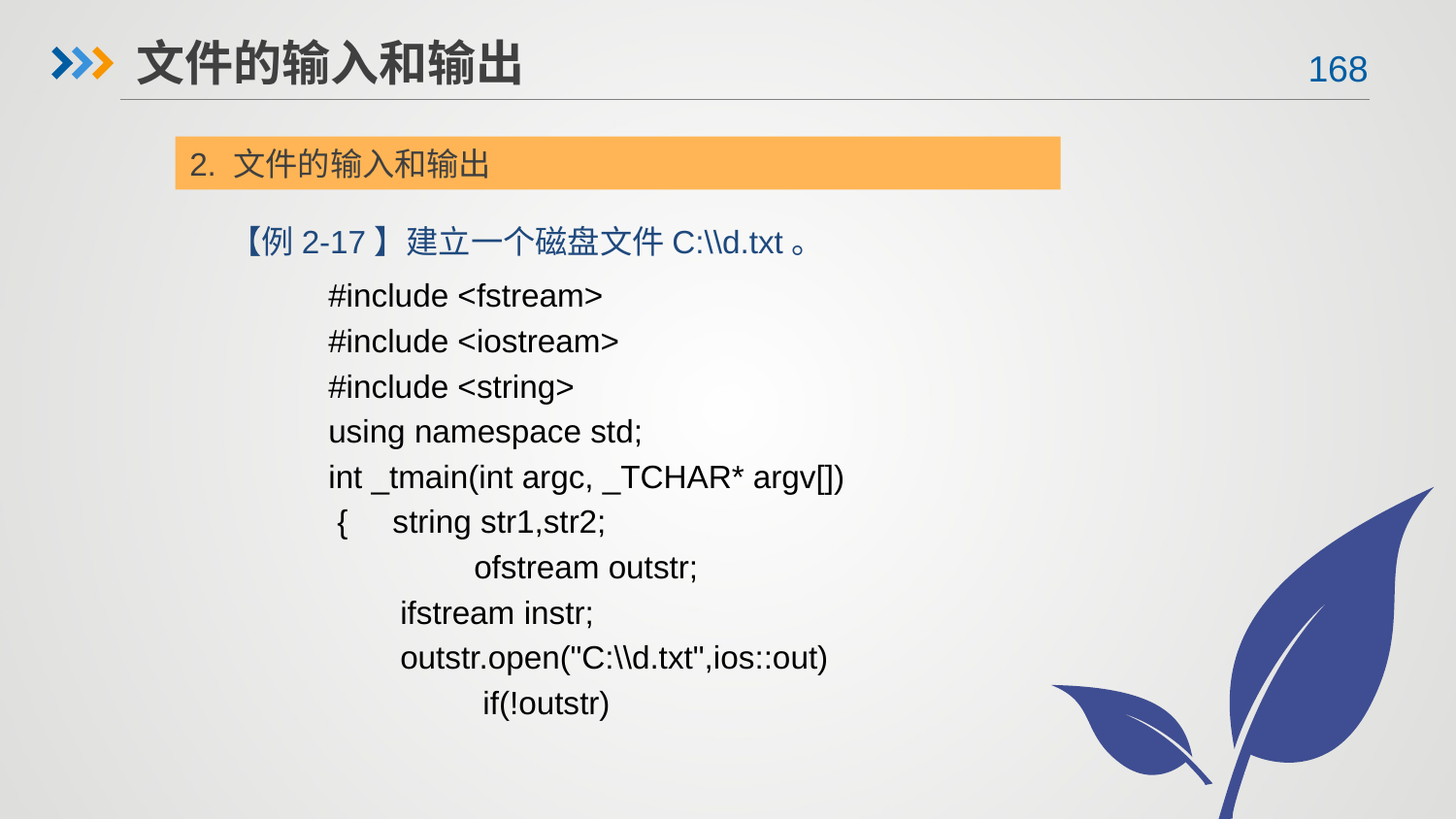

文件的输入和输出
2. 文件的输入和输出
【例2-17】建立一个磁盘文件C:\\d.txt。
    #include <fstream>
    #include <iostream>
    #include <string>
    using namespace std;
    int _tmain(int argc, _TCHAR* argv[])
     {     string str1,str2;
	    ofstream outstr;
            ifstream instr;
            outstr.open("C:\\d.txt",ios::out)
	     if(!outstr)